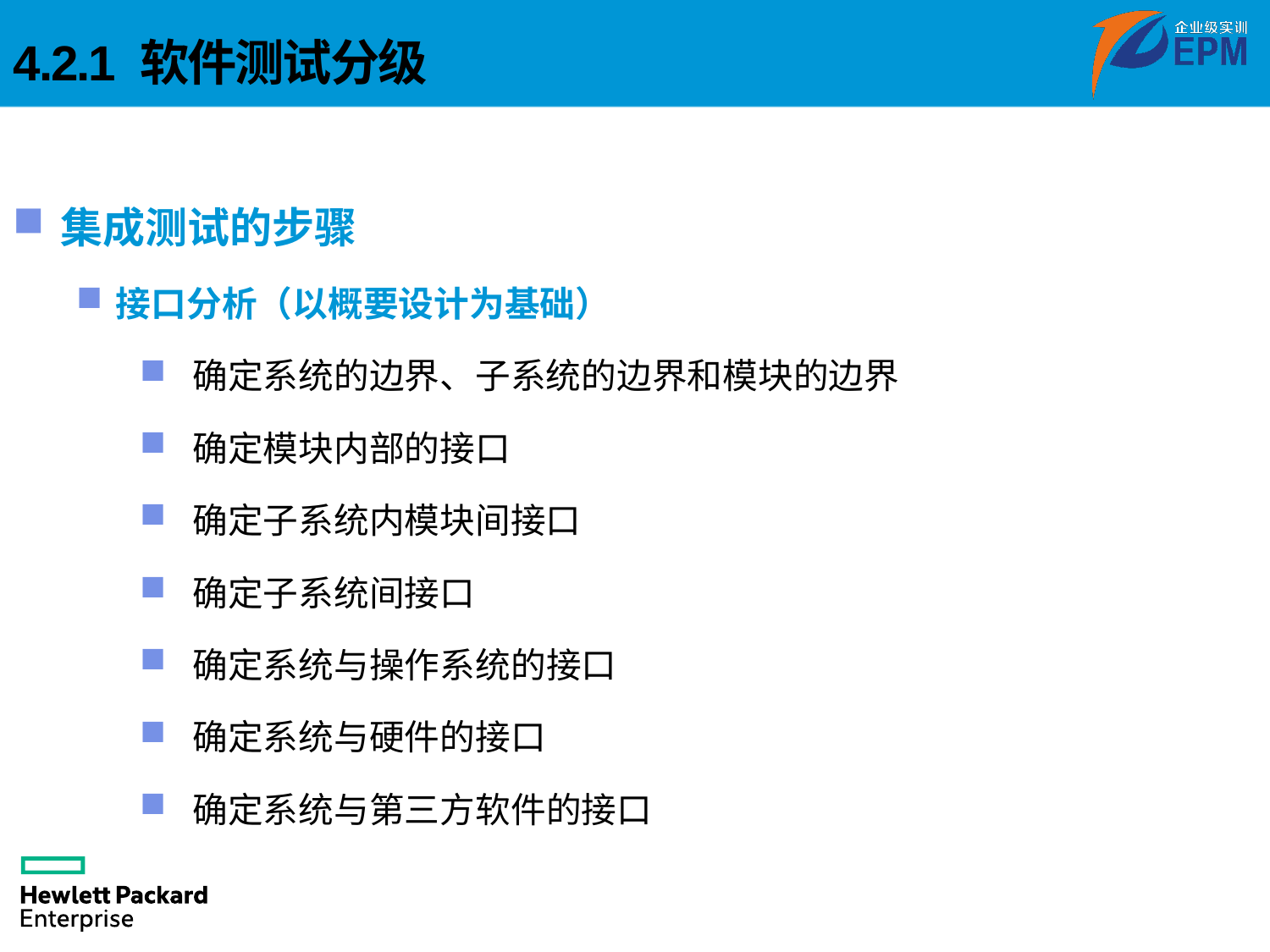

4.2.1 软件测试分级
集成测试的步骤
接口分析（以概要设计为基础）
确定系统的边界、子系统的边界和模块的边界
确定模块内部的接口
确定子系统内模块间接口
确定子系统间接口
确定系统与操作系统的接口
确定系统与硬件的接口
确定系统与第三方软件的接口